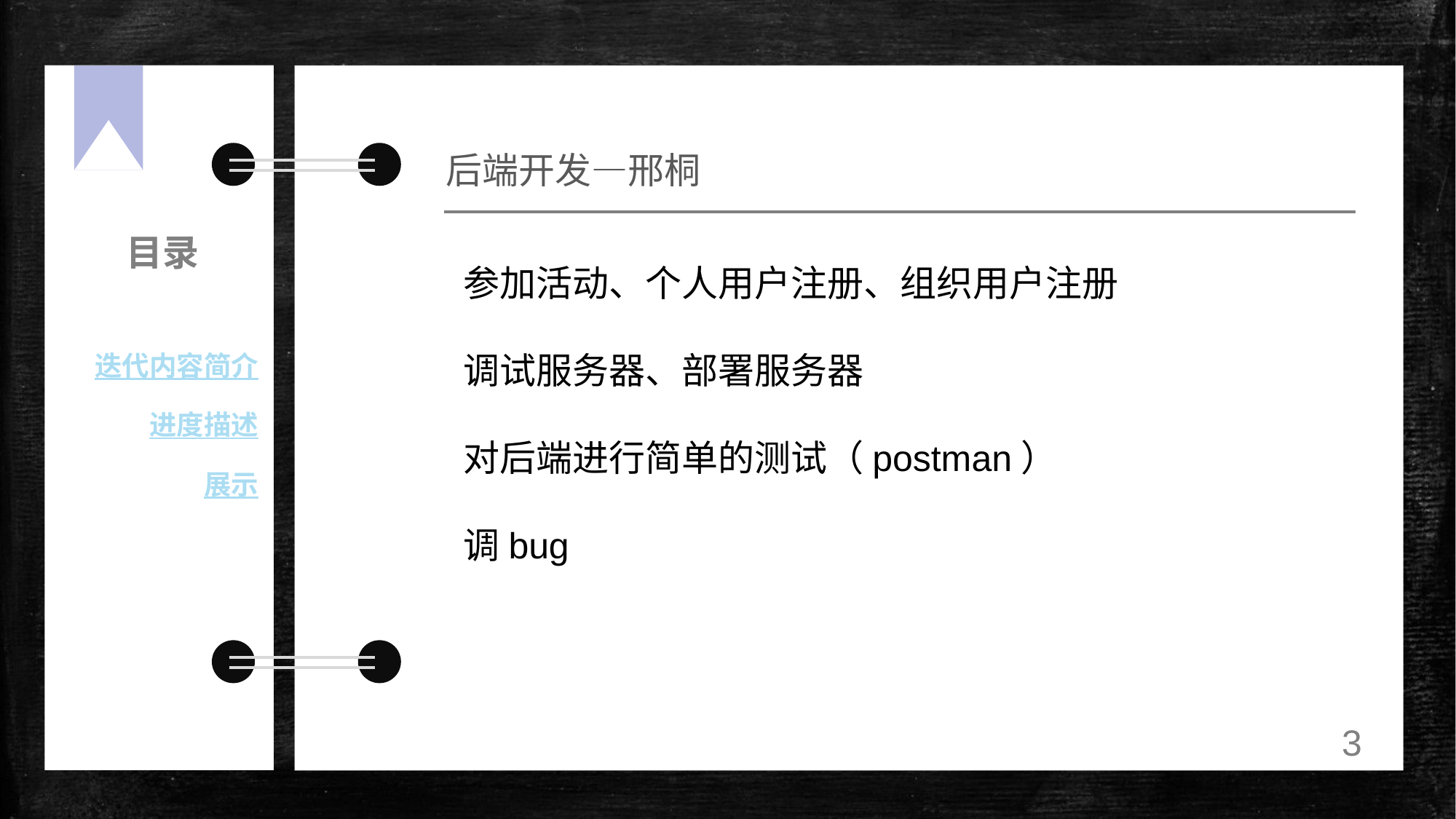

后端开发—邢桐
目录
参加活动、个人用户注册、组织用户注册

调试服务器、部署服务器

对后端进行简单的测试（postman）

调bug

迭代内容简介
进度描述
展示

3